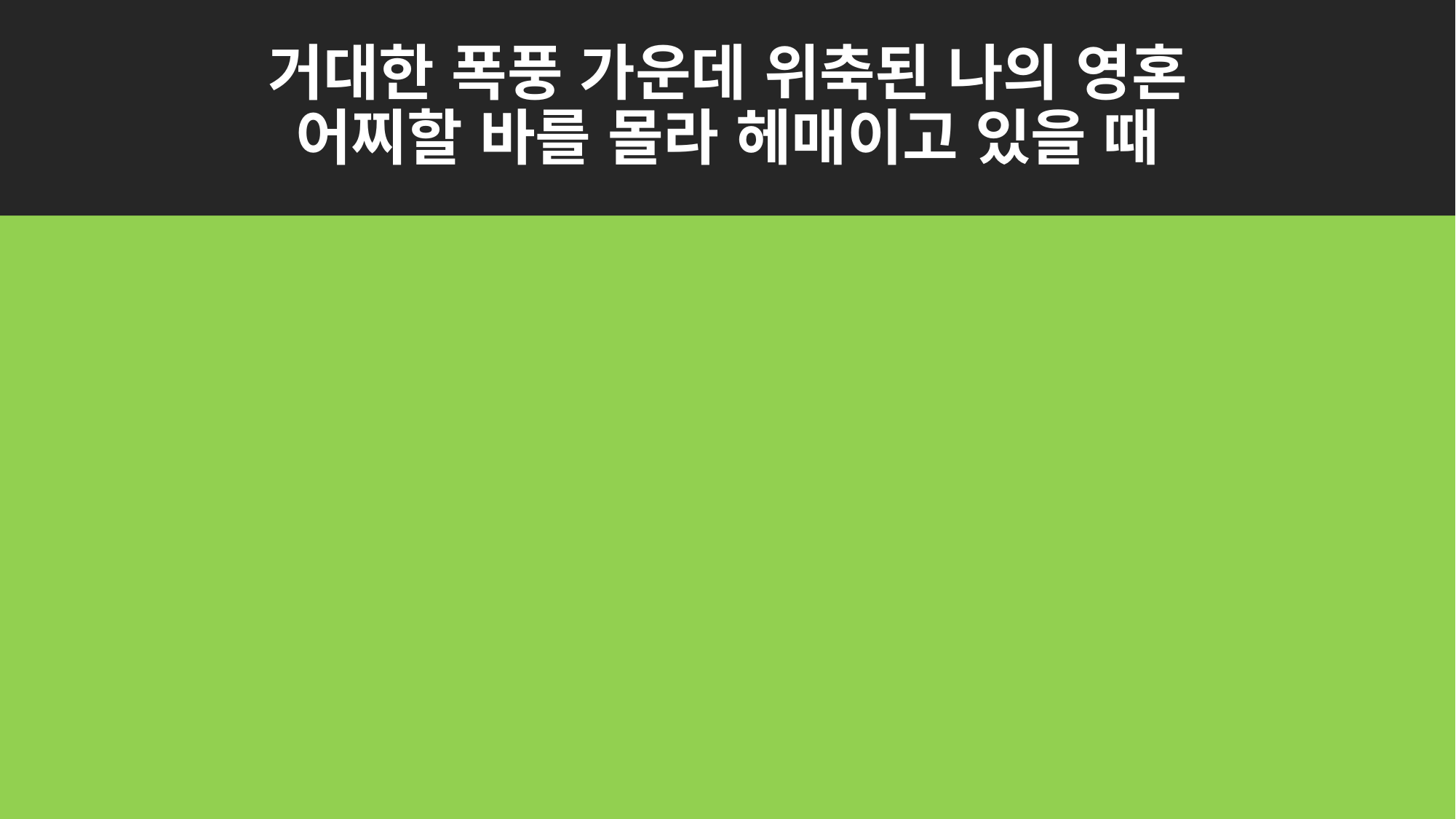

# 거대한 폭풍 가운데 위축된 나의 영혼 어찌할 바를 몰라 헤매이고 있을 때